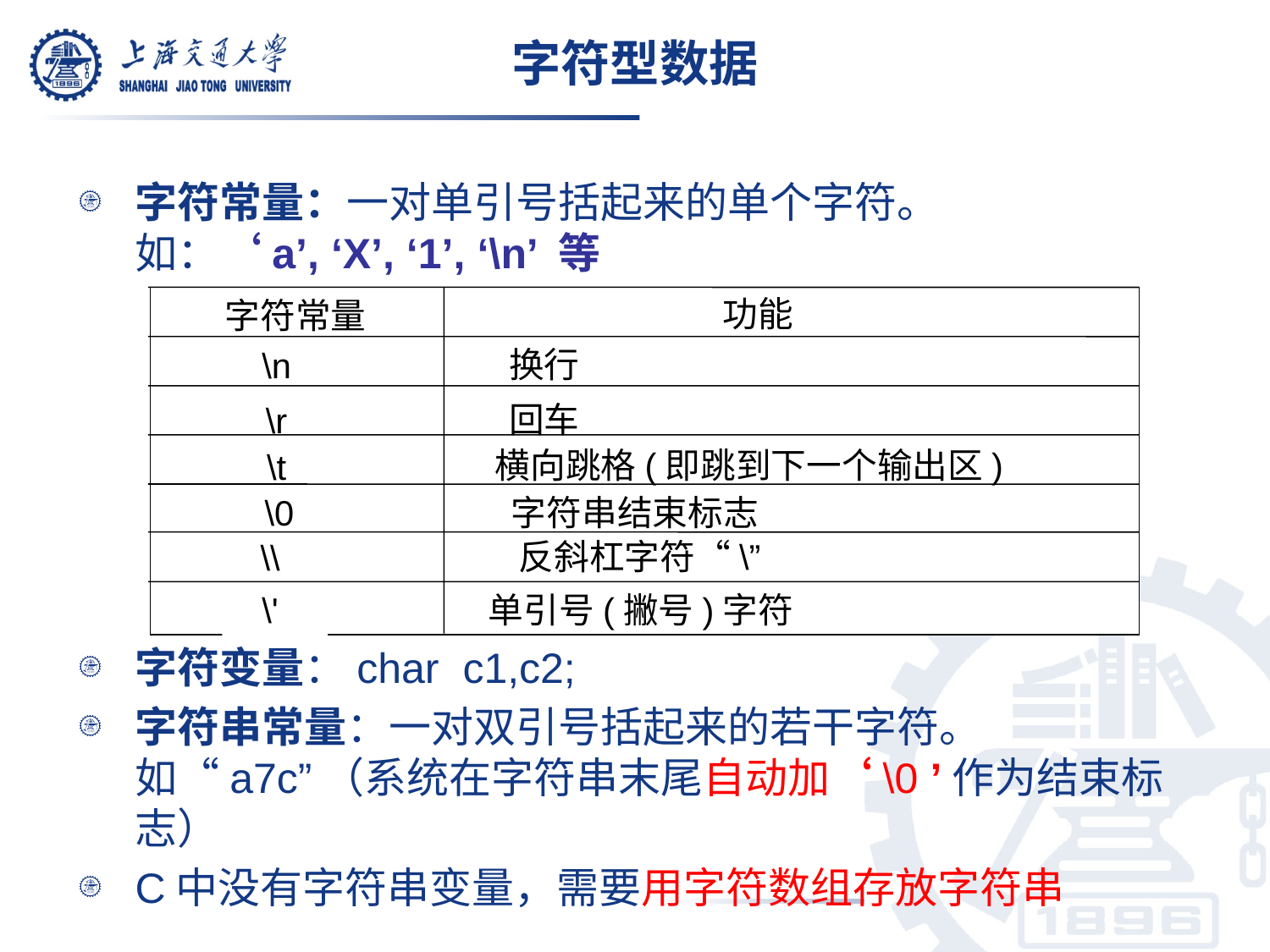

# 字符型数据
字符常量：一对单引号括起来的单个字符。
如：‘a’, ‘X’, ‘1’, ‘\n’ 等

字符变量：char  c1,c2;
字符串常量：一对双引号括起来的若干字符。如“a7c”（系统在字符串末尾自动加‘\0 ’作为结束标志）
C中没有字符串变量，需要用字符数组存放字符串
功能

字符常量

\n
换行

回车
\r

横向跳格(即跳到下一个输出区)
\t

\0
字符串结束标志
\\
反斜杠字符“\”

单引号(撇号)字符
\'